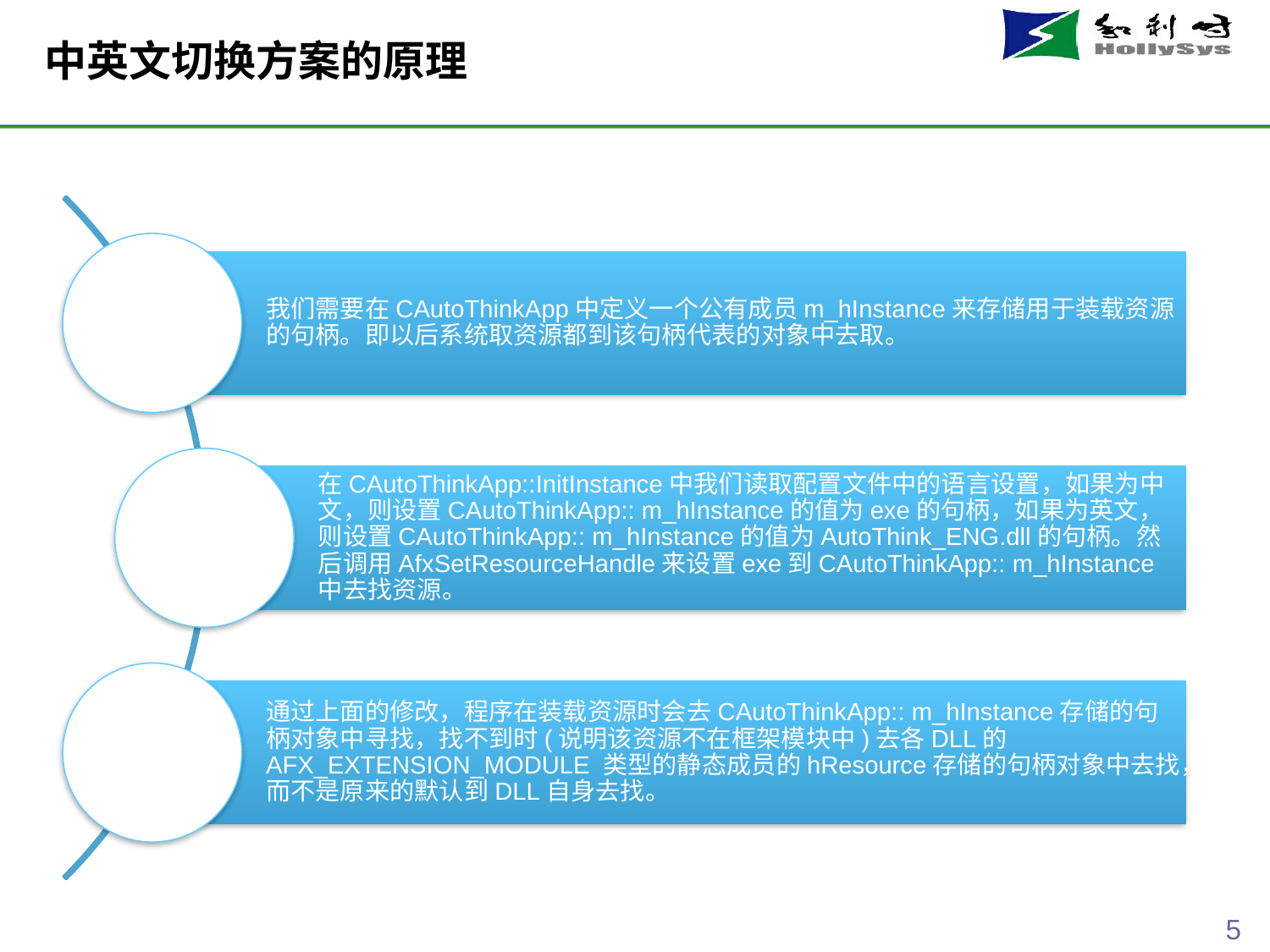

# 中英文切换方案的原理
我们需要在CAutoThinkApp中定义一个公有成员m_hInstance来存储用于装载资源的句柄。即以后系统取资源都到该句柄代表的对象中去取。
在CAutoThinkApp::InitInstance中我们读取配置文件中的语言设置，如果为中文，则设置CAutoThinkApp:: m_hInstance的值为exe的句柄，如果为英文，则设置CAutoThinkApp:: m_hInstance的值为AutoThink_ENG.dll的句柄。然后调用AfxSetResourceHandle来设置exe到CAutoThinkApp:: m_hInstance中去找资源。
通过上面的修改，程序在装载资源时会去CAutoThinkApp:: m_hInstance存储的句柄对象中寻找，找不到时(说明该资源不在框架模块中)去各DLL的AFX_EXTENSION_MODULE 类型的静态成员的hResource存储的句柄对象中去找，而不是原来的默认到DLL自身去找。